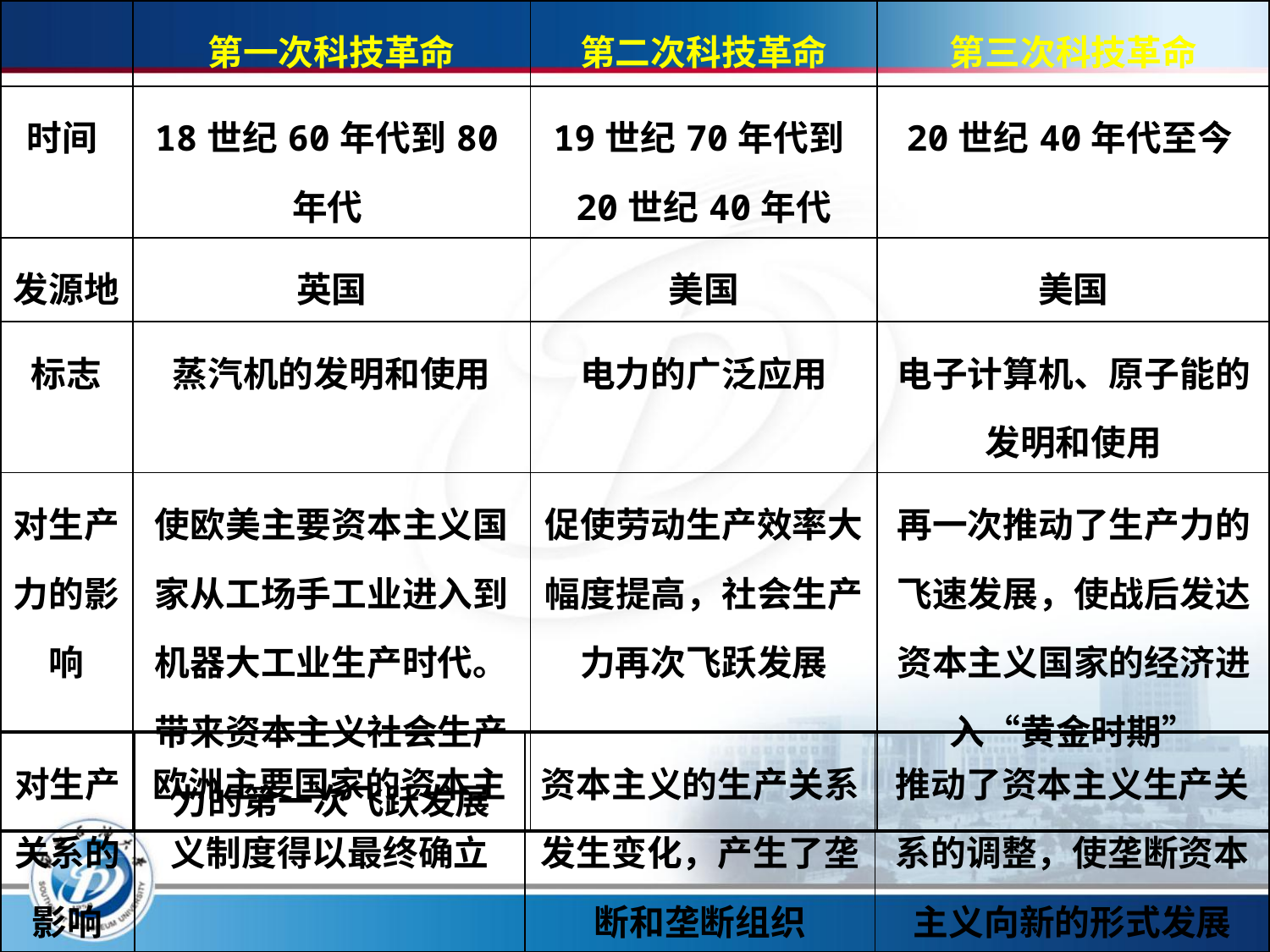

|  | 第一次科技革命 | 第二次科技革命 | 第三次科技革命 |
| --- | --- | --- | --- |
| 时间 | 18世纪60年代到80年代 | 19世纪70年代到20世纪40年代 | 20世纪40年代至今 |
| 发源地 | 英国 | 美国 | 美国 |
| 标志 | 蒸汽机的发明和使用 | 电力的广泛应用 | 电子计算机、原子能的发明和使用 |
| 对生产力的影响 | 使欧美主要资本主义国家从工场手工业进入到机器大工业生产时代。带来资本主义社会生产力的第一次飞跃发展 | 促使劳动生产效率大幅度提高，社会生产力再次飞跃发展 | 再一次推动了生产力的飞速发展，使战后发达资本主义国家的经济进入“黄金时期” |
| 对生产 关系的 影响 | 欧洲主要国家的资本主义制度得以最终确立 | 资本主义的生产关系发生变化，产生了垄断和垄断组织 | 推动了资本主义生产关系的调整，使垄断资本主义向新的形式发展 |
| --- | --- | --- | --- |